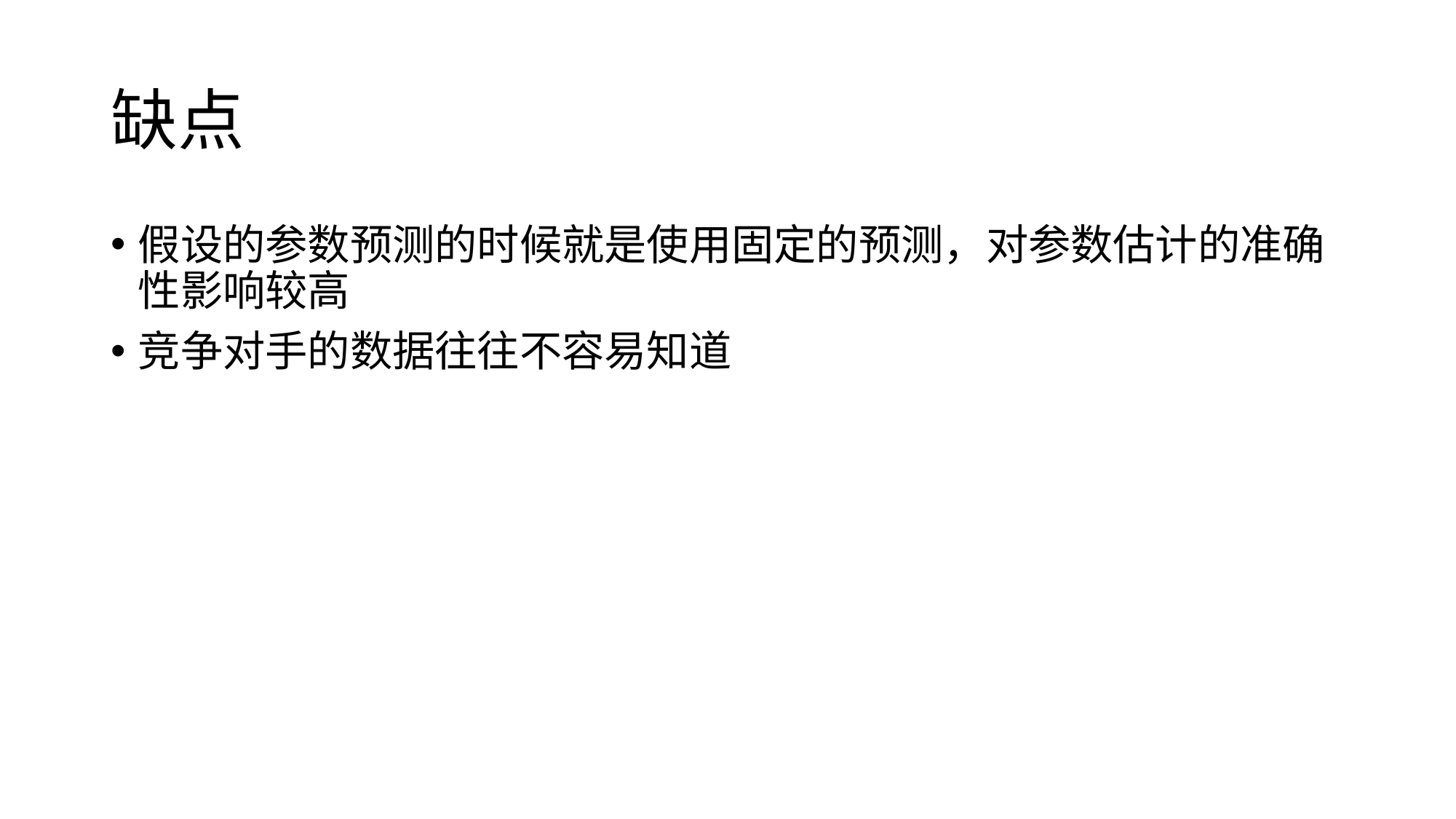

# 缺点
假设的参数预测的时候就是使用固定的预测，对参数估计的准确性影响较高
竞争对手的数据往往不容易知道